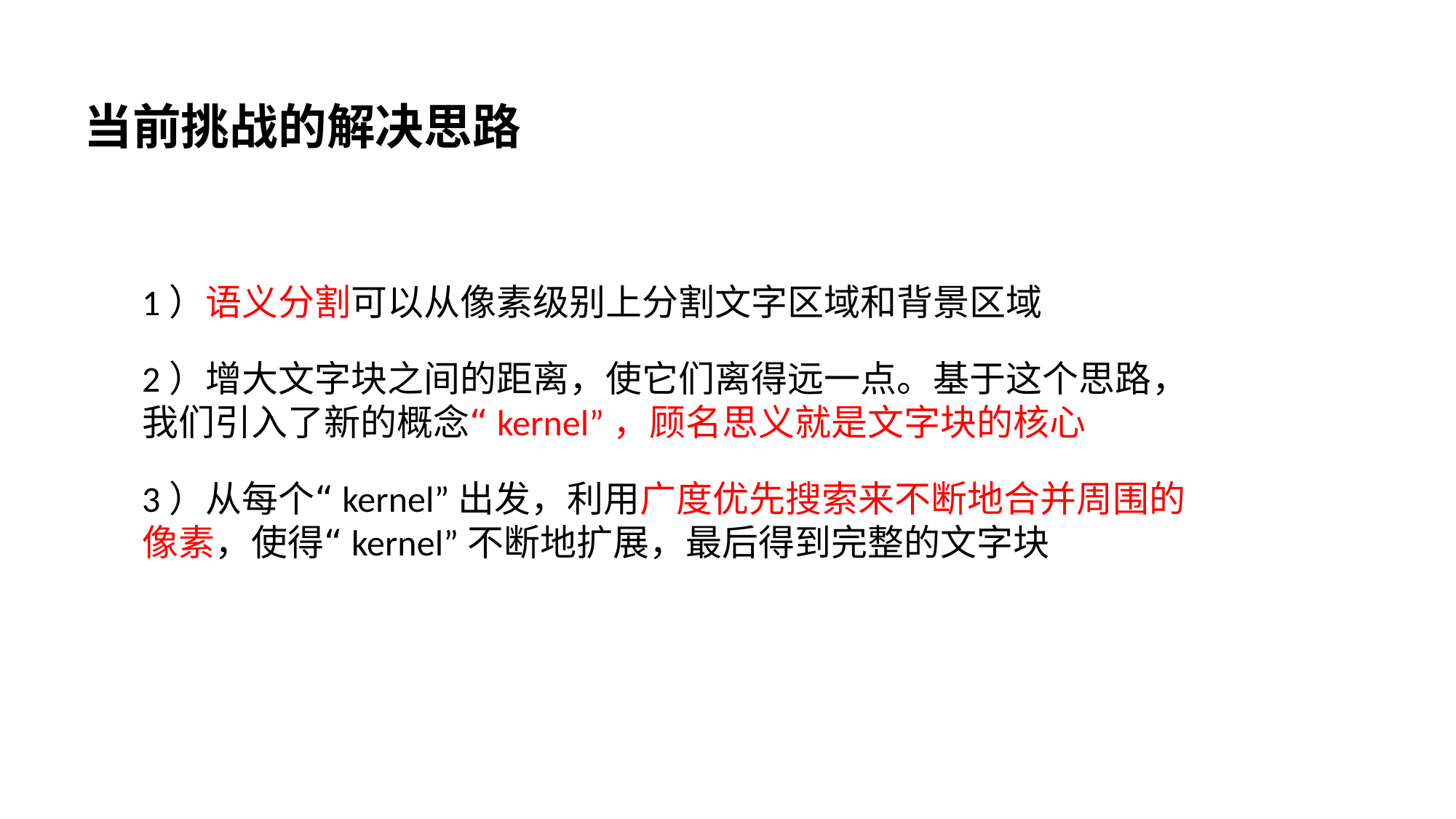

当前挑战的解决思路
1）语义分割可以从像素级别上分割文字区域和背景区域

2）增大文字块之间的距离，使它们离得远一点。基于这个思路，
我们引入了新的概念“kernel”，顾名思义就是文字块的核心

3）从每个“kernel”出发，利用广度优先搜索来不断地合并周围的
像素，使得“kernel”不断地扩展，最后得到完整的文字块